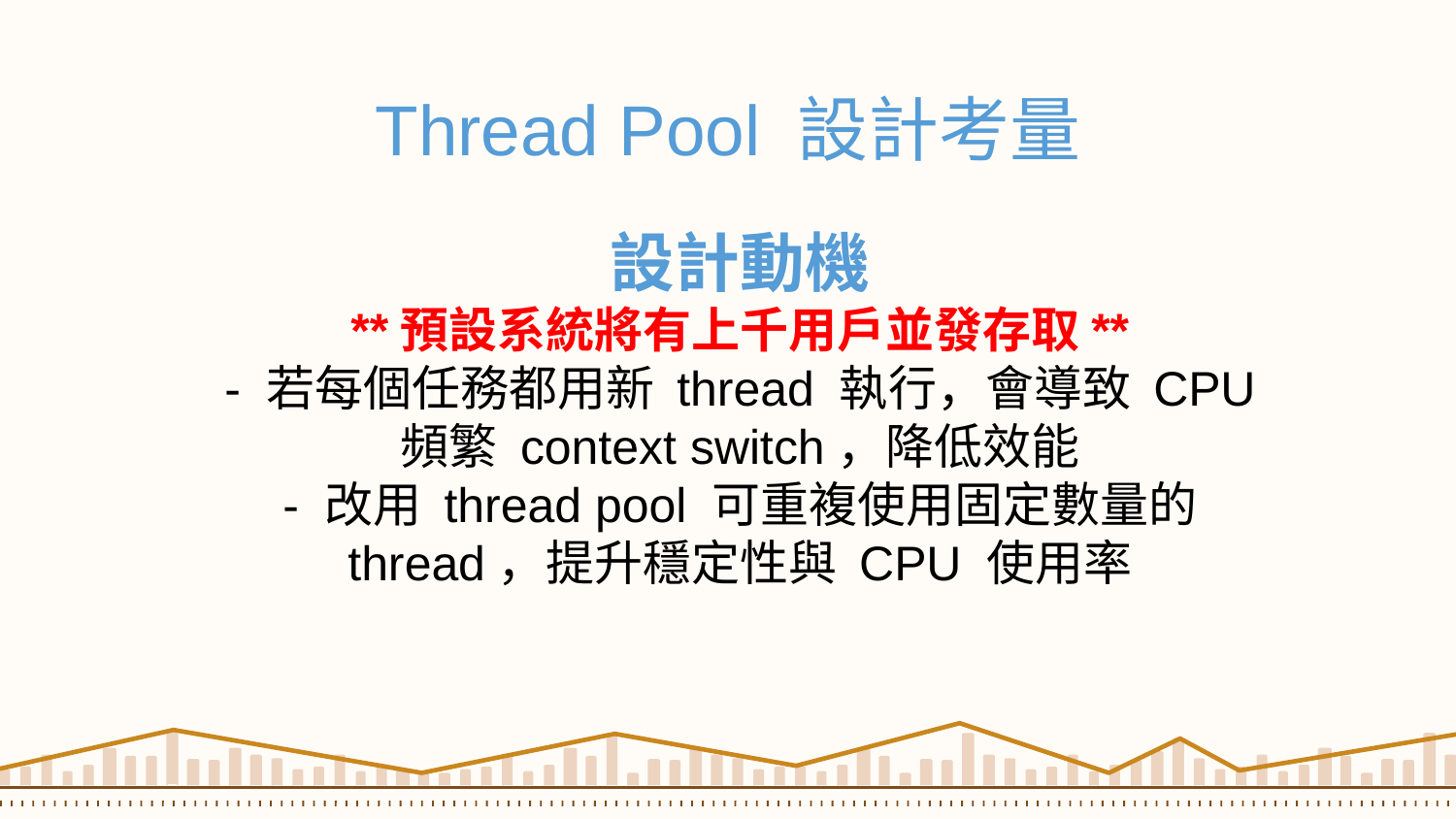

# Thread Pool 設計考量
設計動機
**預設系統將有上千用戶並發存取**
- 若每個任務都用新 thread 執行，會導致 CPU 頻繁 context switch，降低效能
- 改用 thread pool 可重複使用固定數量的 thread，提升穩定性與 CPU 使用率